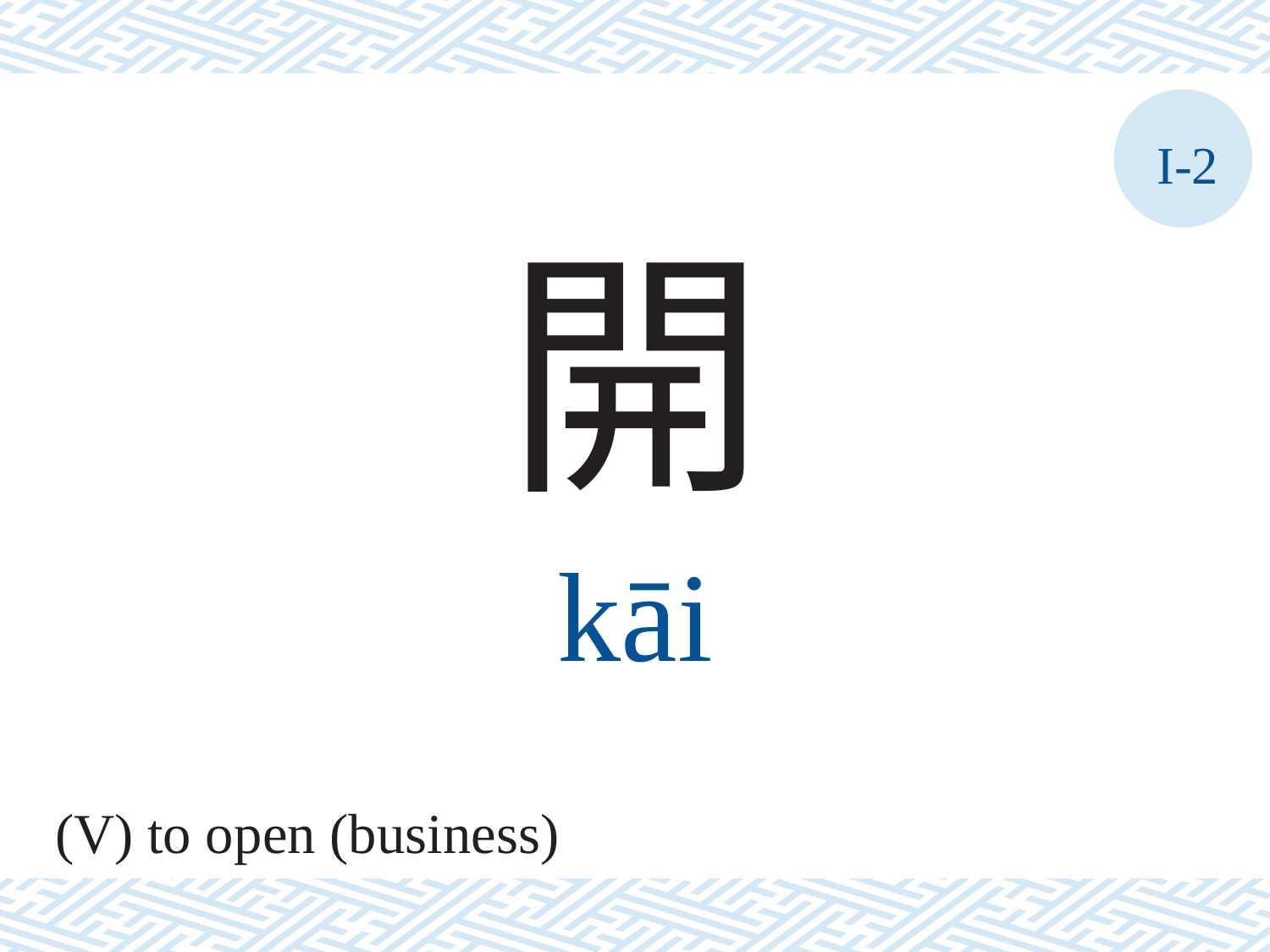

I-2
開
kāi
(V) to open (business)